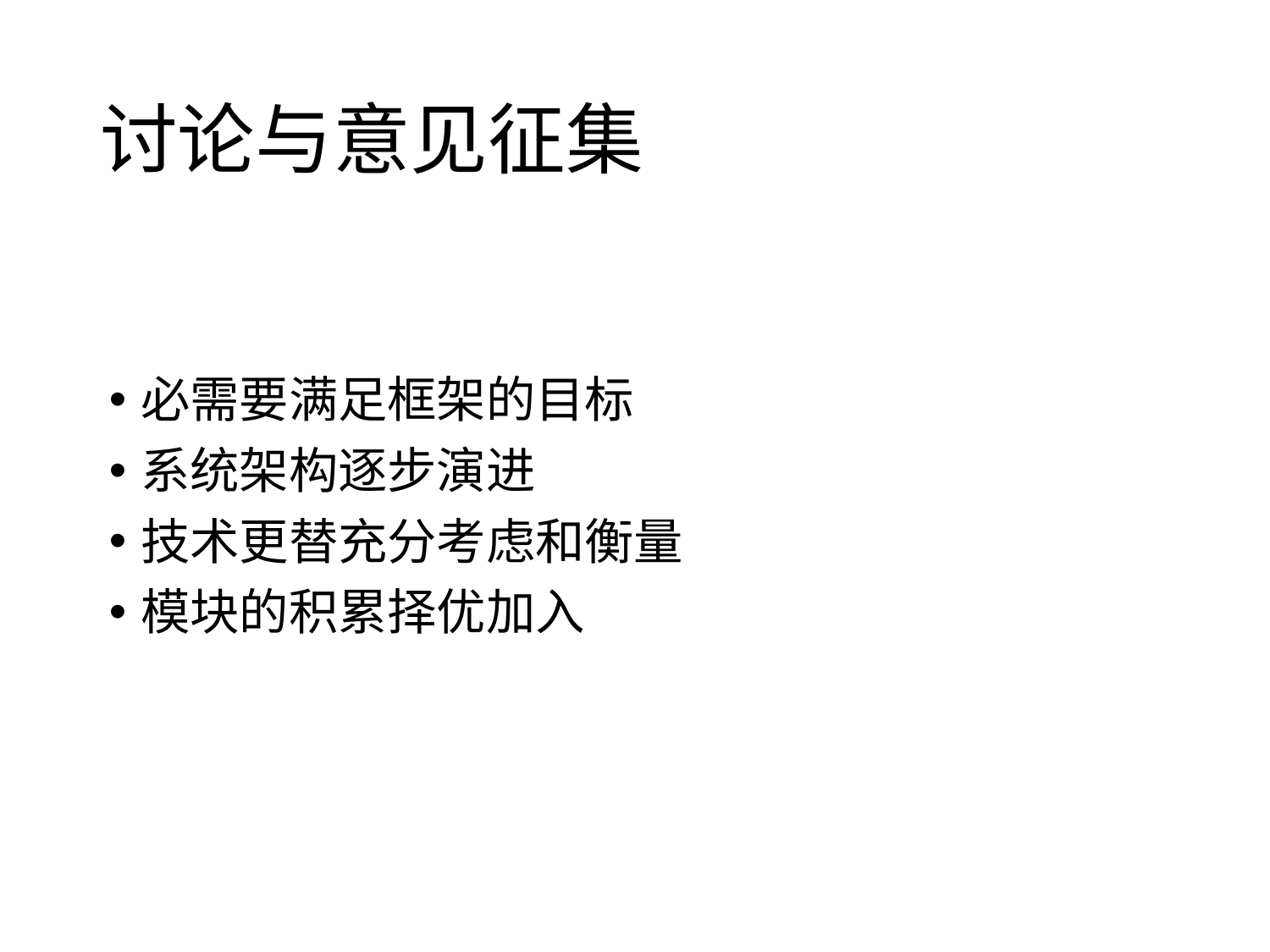

# 讨论与意见征集
必需要满足框架的目标
系统架构逐步演进
技术更替充分考虑和衡量
模块的积累择优加入